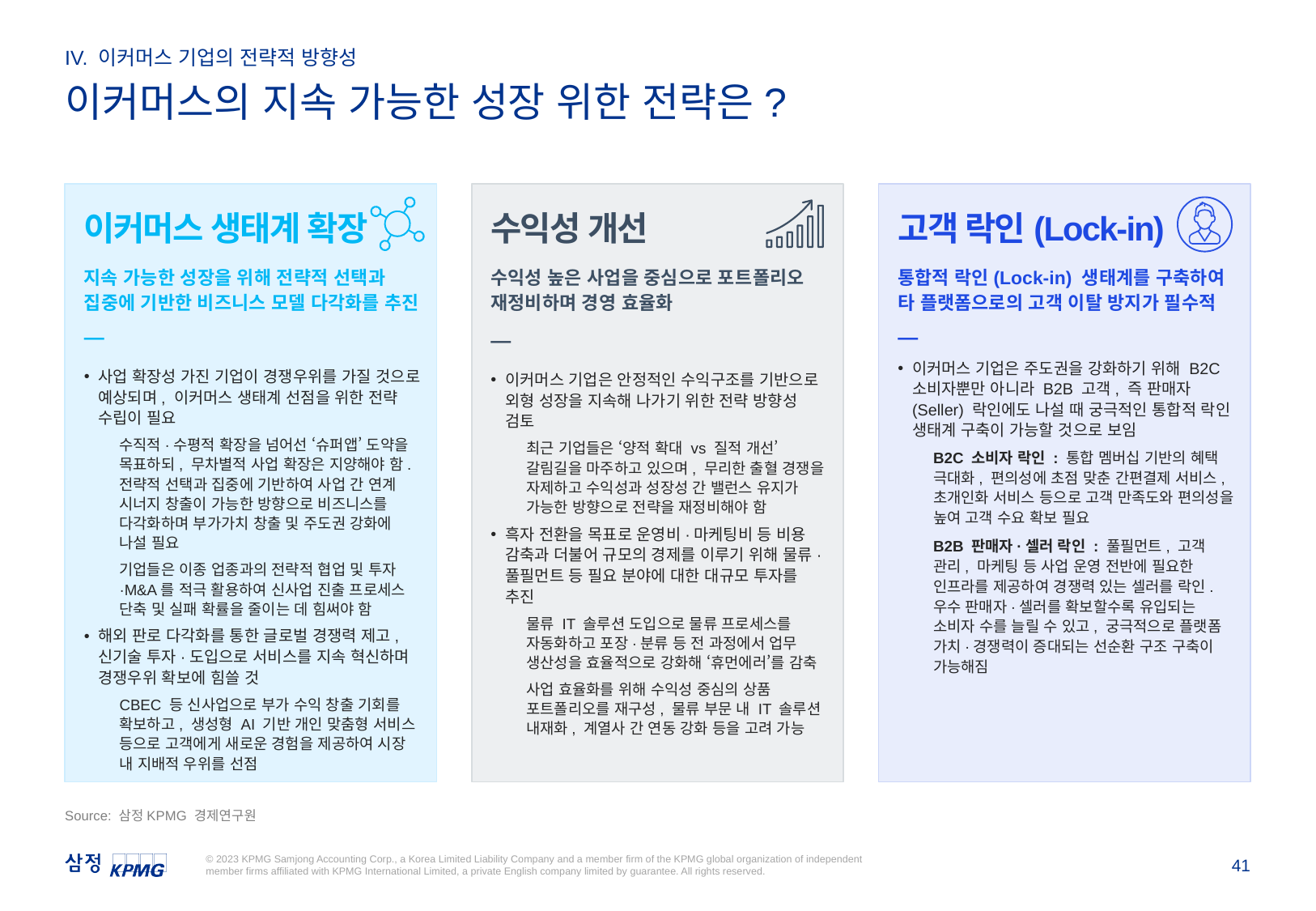

IV. 이커머스 기업의 전략적 방향성
이커머스의 지속 가능한 성장 위한 전략은?
이커머스 생태계 확장
지속 가능한 성장을 위해 전략적 선택과 집중에 기반한 비즈니스 모델 다각화를 추진
―
사업 확장성 가진 기업이 경쟁우위를 가질 것으로 예상되며, 이커머스 생태계 선점을 위한 전략 수립이 필요
수직적·수평적 확장을 넘어선 ‘슈퍼앱’ 도약을 목표하되, 무차별적 사업 확장은 지양해야 함. 전략적 선택과 집중에 기반하여 사업 간 연계 시너지 창출이 가능한 방향으로 비즈니스를 다각화하며 부가가치 창출 및 주도권 강화에 나설 필요
기업들은 이종 업종과의 전략적 협업 및 투자·M&A를 적극 활용하여 신사업 진출 프로세스 단축 및 실패 확률을 줄이는 데 힘써야 함
해외 판로 다각화를 통한 글로벌 경쟁력 제고, 신기술 투자·도입으로 서비스를 지속 혁신하며 경쟁우위 확보에 힘쓸 것
CBEC 등 신사업으로 부가 수익 창출 기회를 확보하고, 생성형 AI 기반 개인 맞춤형 서비스 등으로 고객에게 새로운 경험을 제공하여 시장 내 지배적 우위를 선점
수익성 개선
수익성 높은 사업을 중심으로 포트폴리오 재정비하며 경영 효율화
―
이커머스 기업은 안정적인 수익구조를 기반으로 외형 성장을 지속해 나가기 위한 전략 방향성 검토
최근 기업들은 ‘양적 확대 vs 질적 개선’ 갈림길을 마주하고 있으며, 무리한 출혈 경쟁을 자제하고 수익성과 성장성 간 밸런스 유지가 가능한 방향으로 전략을 재정비해야 함
흑자 전환을 목표로 운영비·마케팅비 등 비용 감축과 더불어 규모의 경제를 이루기 위해 물류·풀필먼트 등 필요 분야에 대한 대규모 투자를 추진
물류 IT 솔루션 도입으로 물류 프로세스를 자동화하고 포장·분류 등 전 과정에서 업무 생산성을 효율적으로 강화해 ‘휴먼에러’를 감축
사업 효율화를 위해 수익성 중심의 상품 포트폴리오를 재구성, 물류 부문 내 IT 솔루션 내재화, 계열사 간 연동 강화 등을 고려 가능
고객 락인(Lock-in)
통합적 락인(Lock-in) 생태계를 구축하여 타 플랫폼으로의 고객 이탈 방지가 필수적
―
이커머스 기업은 주도권을 강화하기 위해 B2C 소비자뿐만 아니라 B2B 고객, 즉 판매자(Seller) 락인에도 나설 때 궁극적인 통합적 락인 생태계 구축이 가능할 것으로 보임
B2C 소비자 락인 : 통합 멤버십 기반의 혜택 극대화, 편의성에 초점 맞춘 간편결제 서비스, 초개인화 서비스 등으로 고객 만족도와 편의성을 높여 고객 수요 확보 필요
B2B 판매자·셀러 락인 : 풀필먼트, 고객 관리, 마케팅 등 사업 운영 전반에 필요한 인프라를 제공하여 경쟁력 있는 셀러를 락인. 우수 판매자·셀러를 확보할수록 유입되는 소비자 수를 늘릴 수 있고, 궁극적으로 플랫폼 가치·경쟁력이 증대되는 선순환 구조 구축이 가능해짐

Source: 삼정KPMG 경제연구원